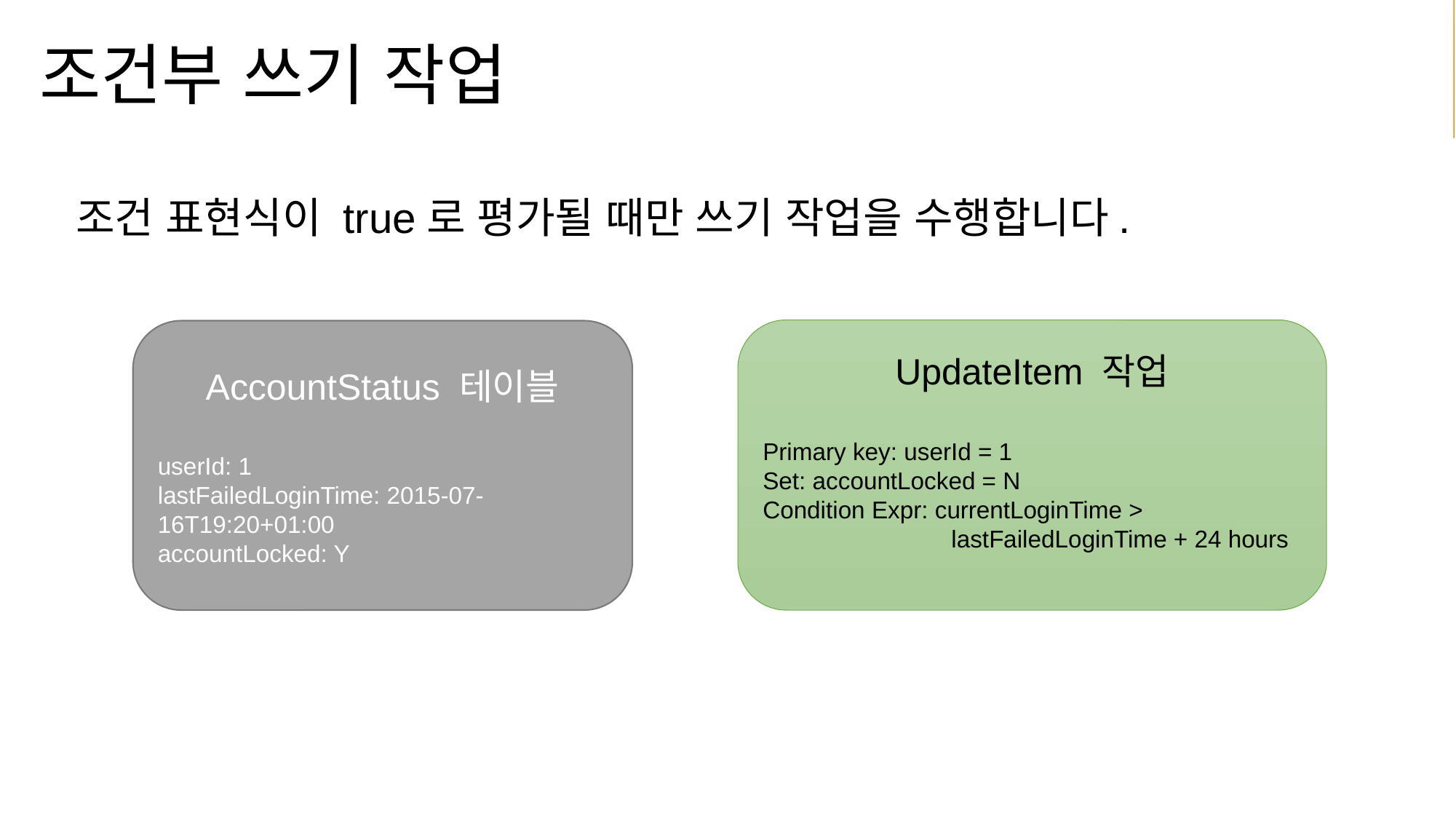

# 조건부 쓰기 작업
조건 표현식이 true로 평가될 때만 쓰기 작업을 수행합니다.
UpdateItem 작업

Primary key: userId = 1
Set: accountLocked = N
Condition Expr: currentLoginTime >
                            lastFailedLoginTime + 24 hours

AccountStatus 테이블

userId: 1
lastFailedLoginTime: 2015-07-16T19:20+01:00
accountLocked: Y